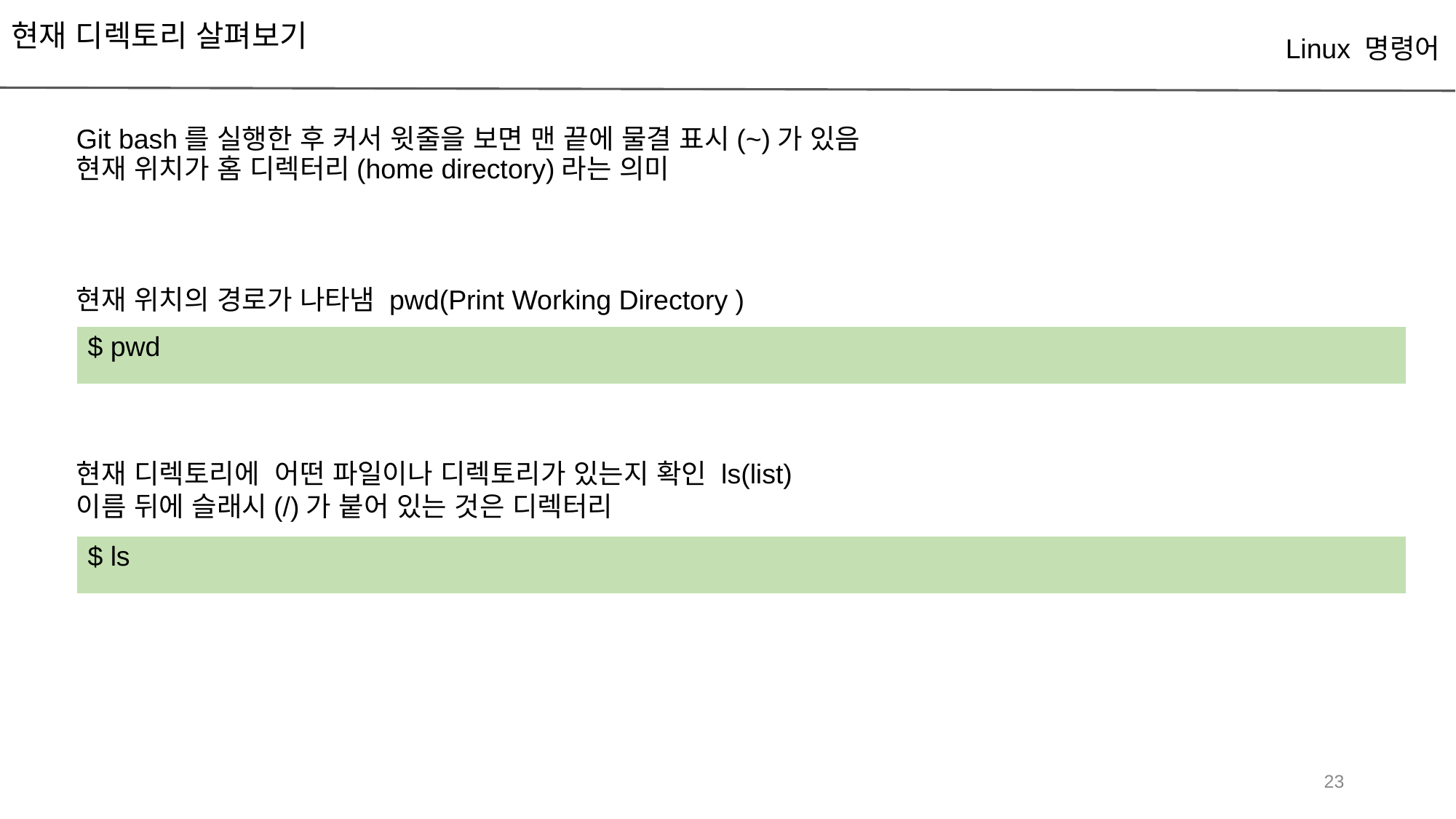

# 현재 디렉토리 살펴보기
Linux 명령어
Git bash를 실행한 후 커서 윗줄을 보면 맨 끝에 물결 표시(~)가 있음
현재 위치가 홈 디렉터리(home directory)라는 의미
현재 위치의 경로가 나타냄 pwd(Print Working Directory )

| $ pwd |
| --- |
현재 디렉토리에  어떤 파일이나 디렉토리가 있는지 확인 ls(list)
이름 뒤에 슬래시(/)가 붙어 있는 것은 디렉터리

| $ ls |
| --- |
23